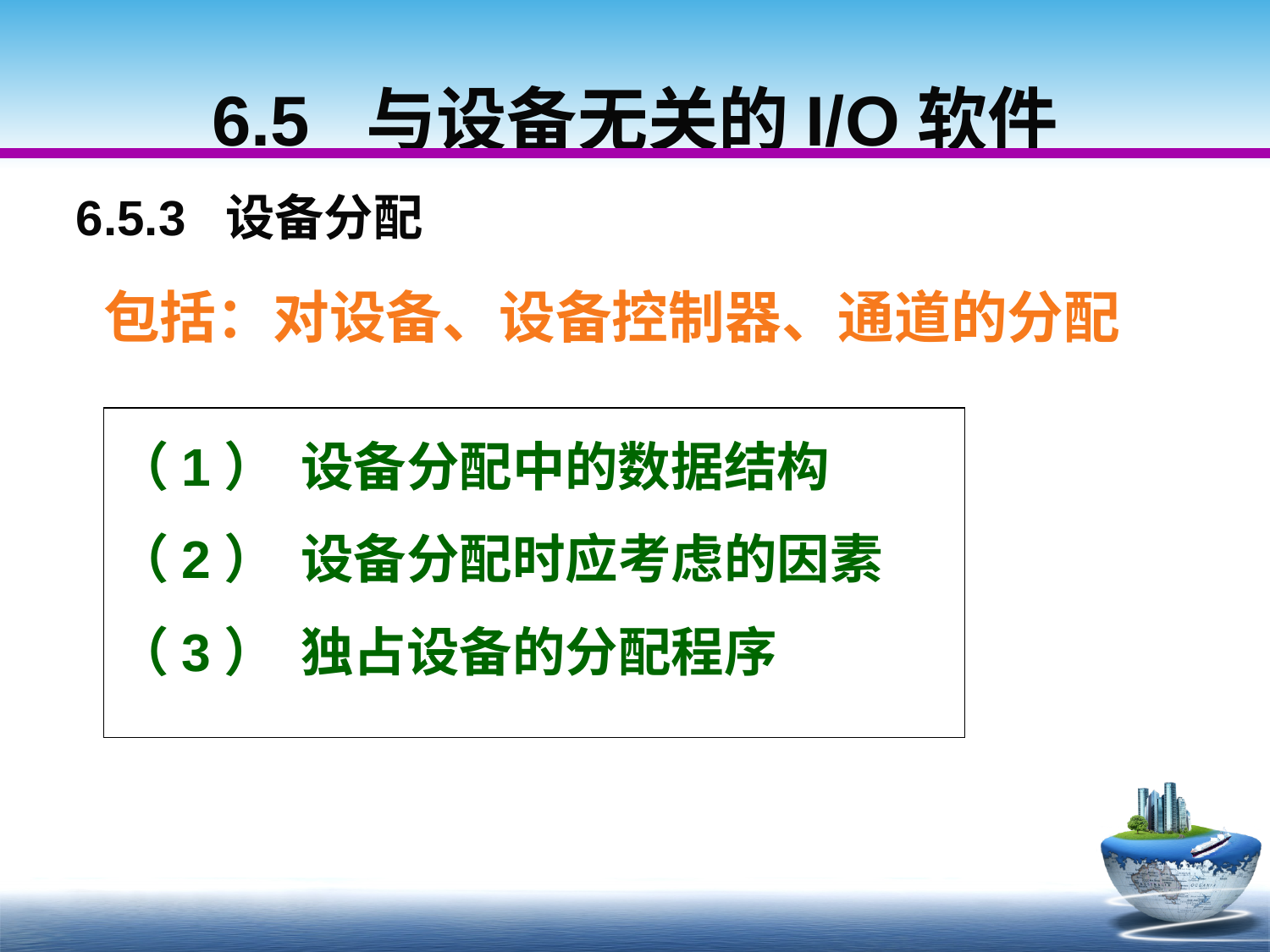

# 6.5  与设备无关的I/O软件
6.5.3  设备分配

包括：对设备、设备控制器、通道的分配
（1）  设备分配中的数据结构
（2）  设备分配时应考虑的因素
（3）  独占设备的分配程序